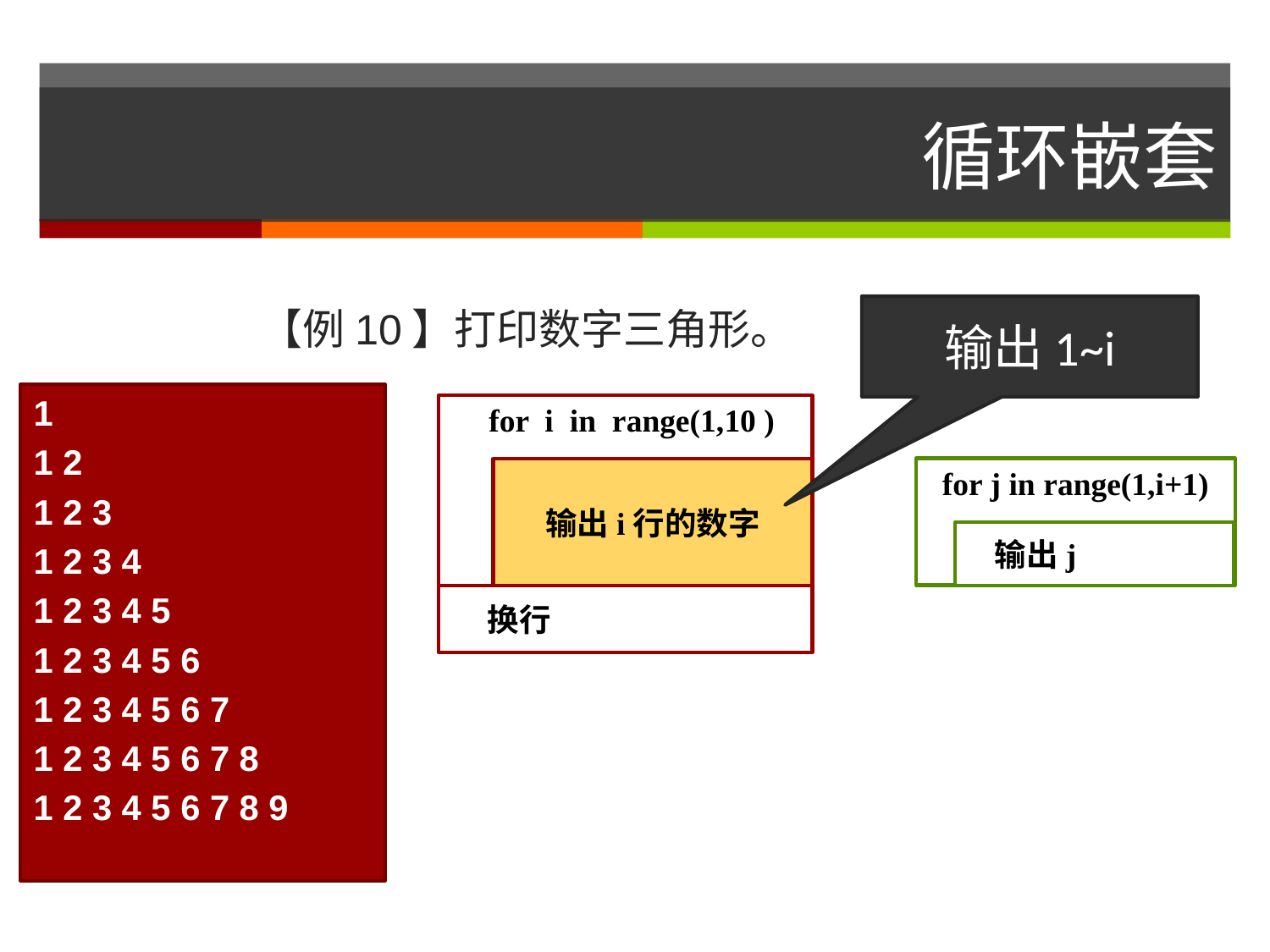

# 循环嵌套
【例10】打印数字三角形。
输出1~i
1
1 2
1 2 3
1 2 3 4
1 2 3 4 5
1 2 3 4 5 6
1 2 3 4 5 6 7
1 2 3 4 5 6 7 8
1 2 3 4 5 6 7 8 9
     for  i  in  range(1,10 )
for j in range(1,i+1)
   输出j

输出i行的数字
    换行